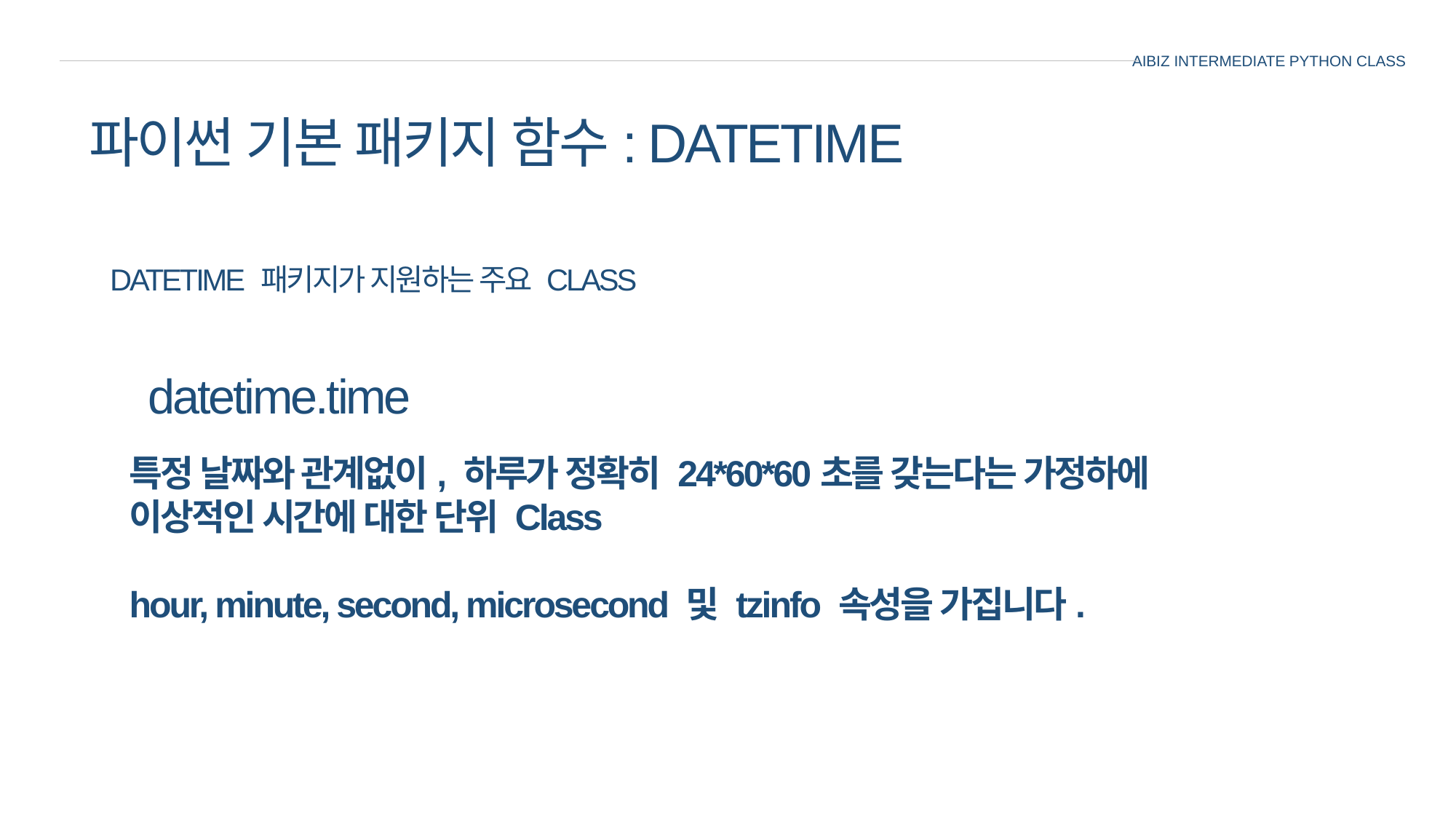

AIBIZ INTERMEDIATE PYTHON CLASS
파이썬 기본 패키지 함수: DATETIME
DATETIME 패키지가 지원하는 주요 CLASS
datetime.time
특정 날짜와 관계없이, 하루가 정확히 24*60*60초를 갖는다는 가정하에 이상적인 시간에 대한 단위 Class

hour, minute, second, microsecond 및 tzinfo 속성을 가집니다.